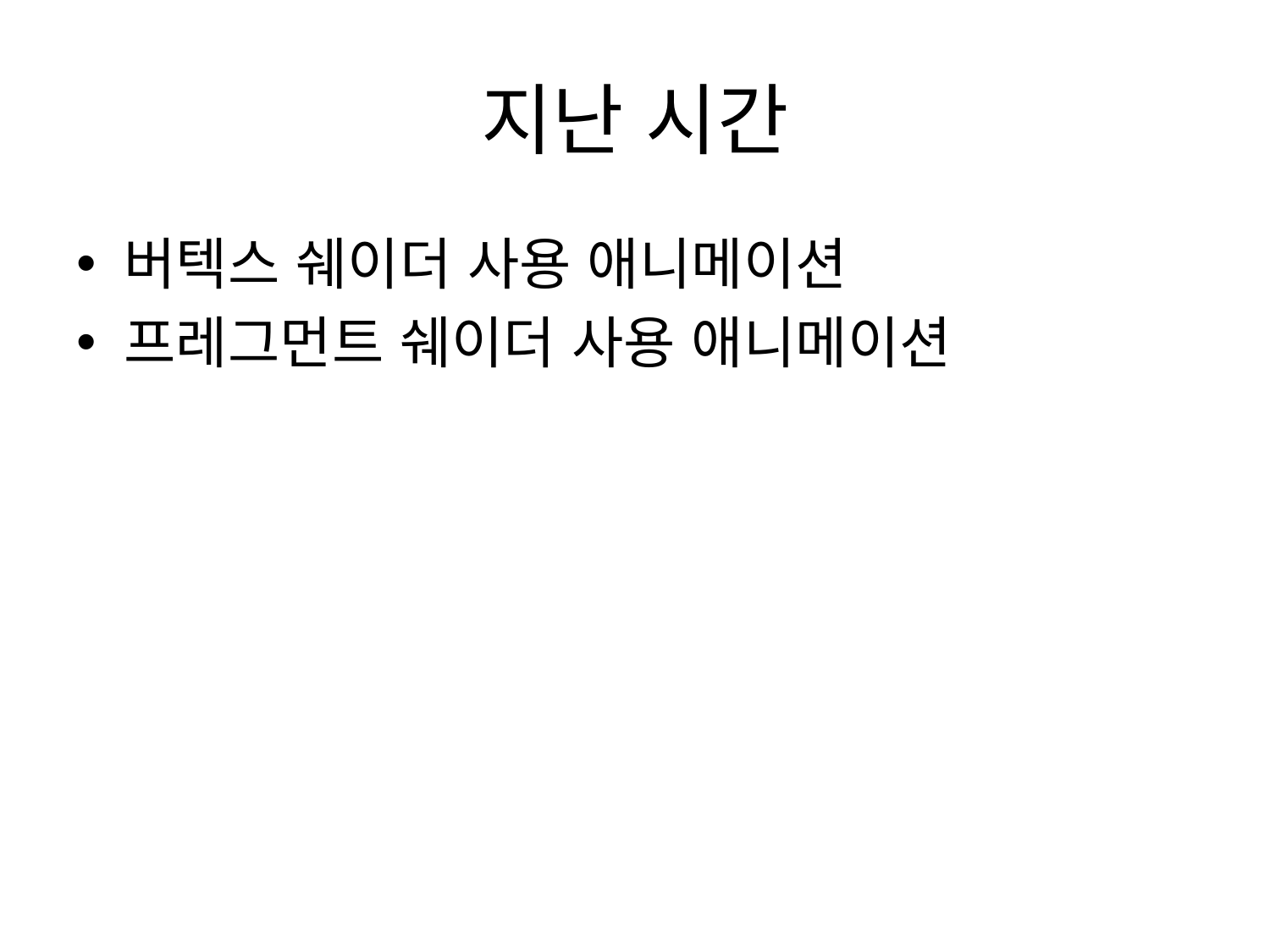

# 지난 시간
버텍스 쉐이더 사용 애니메이션
프레그먼트 쉐이더 사용 애니메이션